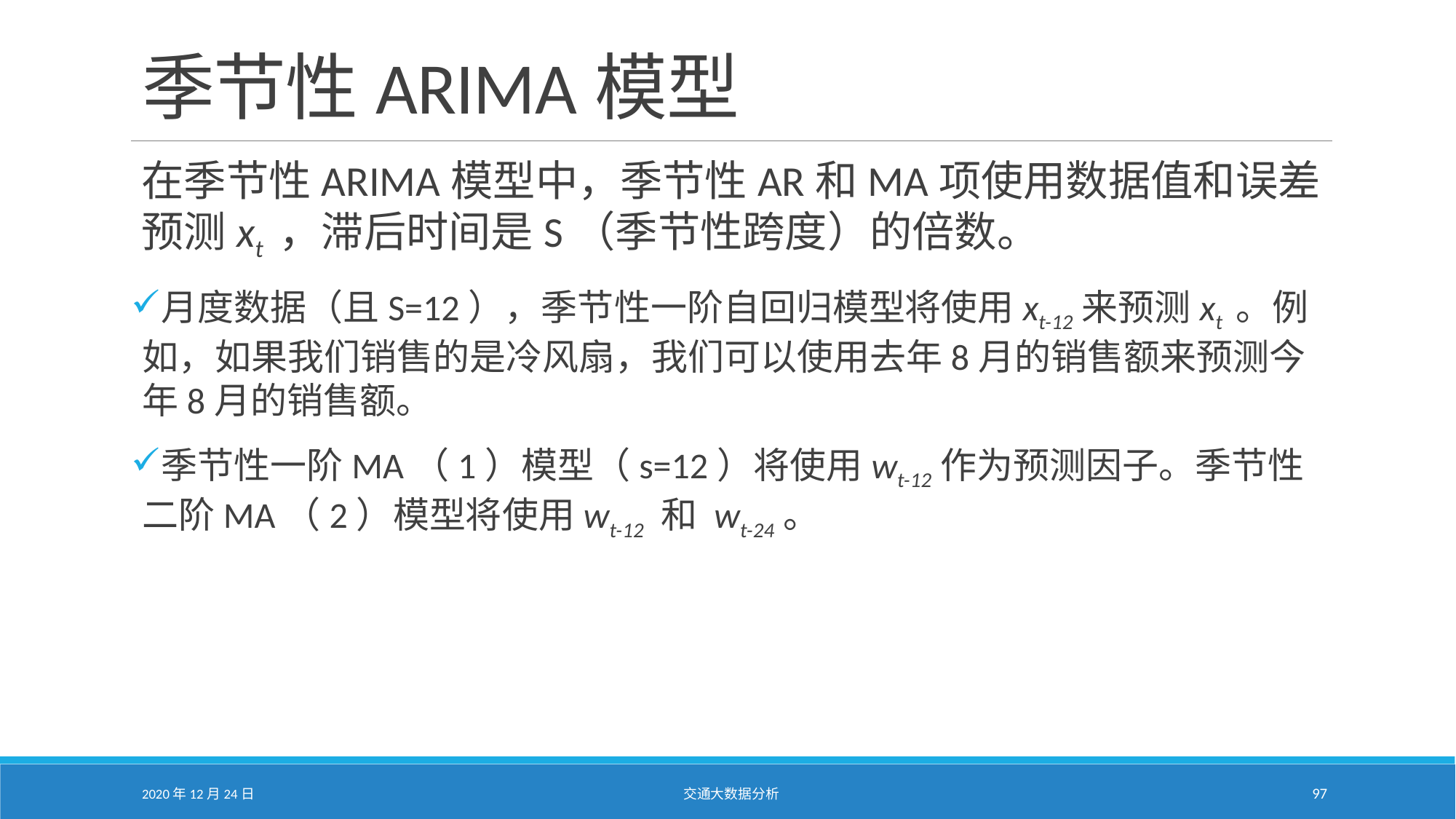

# 季节性ARIMA模型
在季节性ARIMA模型中，季节性AR和MA项使用数据值和误差预测xt ，滞后时间是S（季节性跨度）的倍数。
月度数据（且S=12），季节性一阶自回归模型将使用xt-12来预测xt 。例如，如果我们销售的是冷风扇，我们可以使用去年8月的销售额来预测今年8月的销售额。
季节性一阶MA（1）模型（s=12）将使用wt-12作为预测因子。季节性二阶MA（2）模型将使用wt-12 和 wt-24。
2020年12月24日
交通大数据分析
97